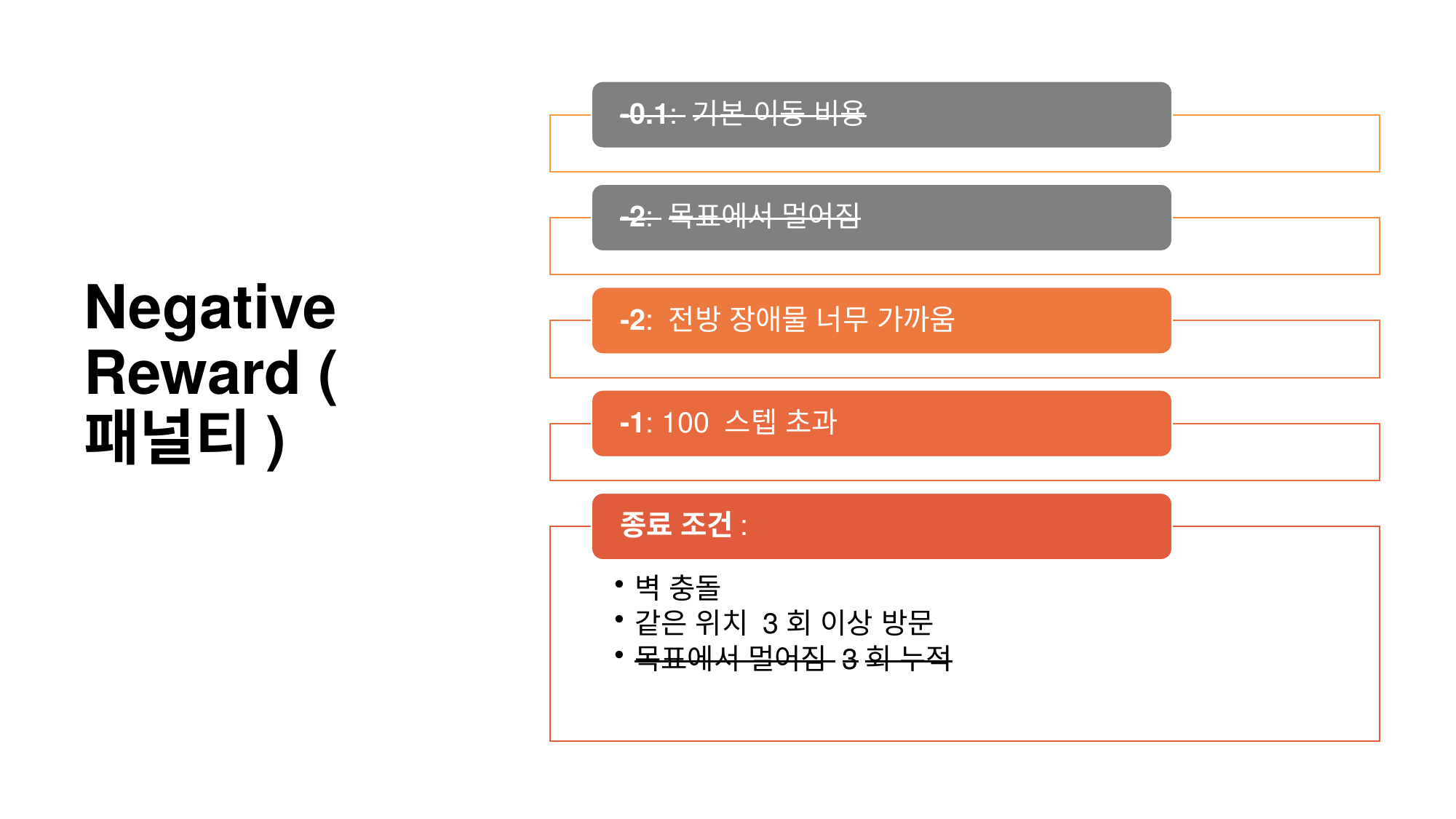

# Negative Reward (패널티)
-0.1: 기본 이동 비용
-2: 목표에서 멀어짐
-2: 전방 장애물 너무 가까움
-1: 100 스텝 초과
벽 충돌
같은 위치 3회 이상 방문
목표에서 멀어짐 3회 누적
종료 조건: